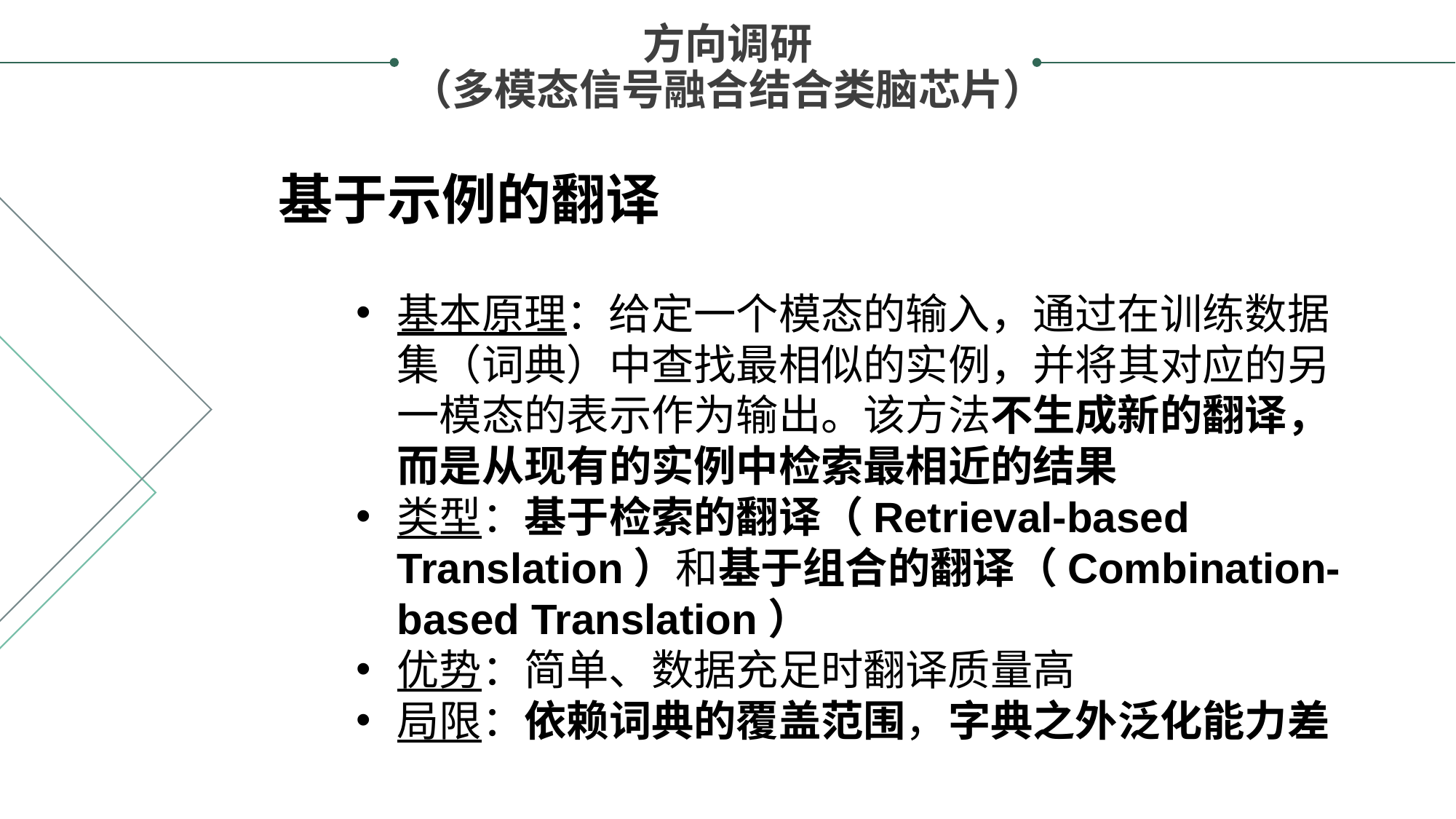

方向调研
（多模态信号融合结合类脑芯片）
基于示例的翻译

基本原理：给定一个模态的输入，通过在训练数据集（词典）中查找最相似的实例，并将其对应的另一模态的表示作为输出。该方法不生成新的翻译，而是从现有的实例中检索最相近的结果
类型：基于检索的翻译（Retrieval-based Translation）和基于组合的翻译（Combination-based Translation）
优势：简单、数据充足时翻译质量高
局限：依赖词典的覆盖范围，字典之外泛化能力差